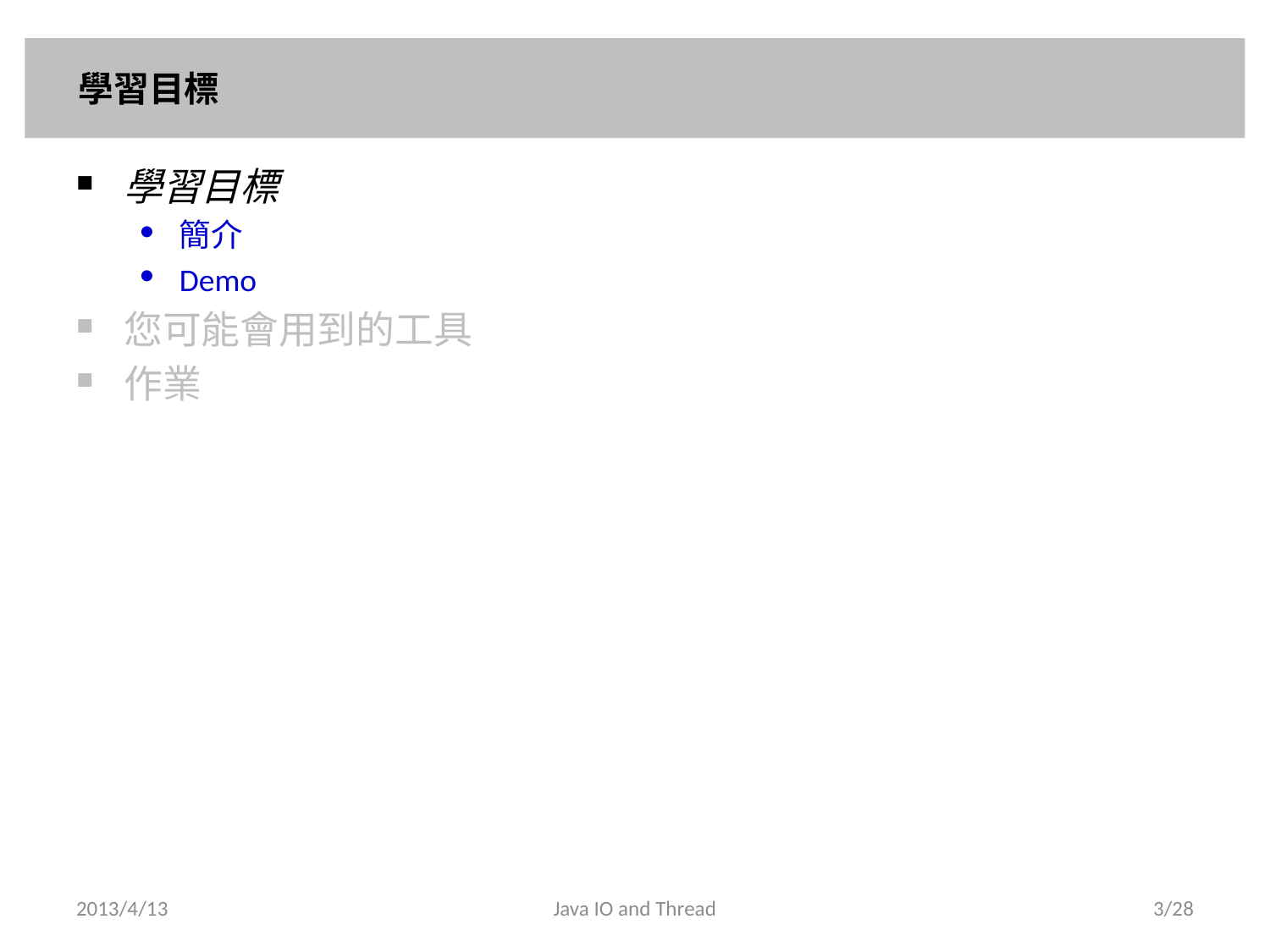

# 學習目標
學習目標
簡介
Demo
您可能會用到的工具
作業
2013/4/13
Java IO and Thread
3/28